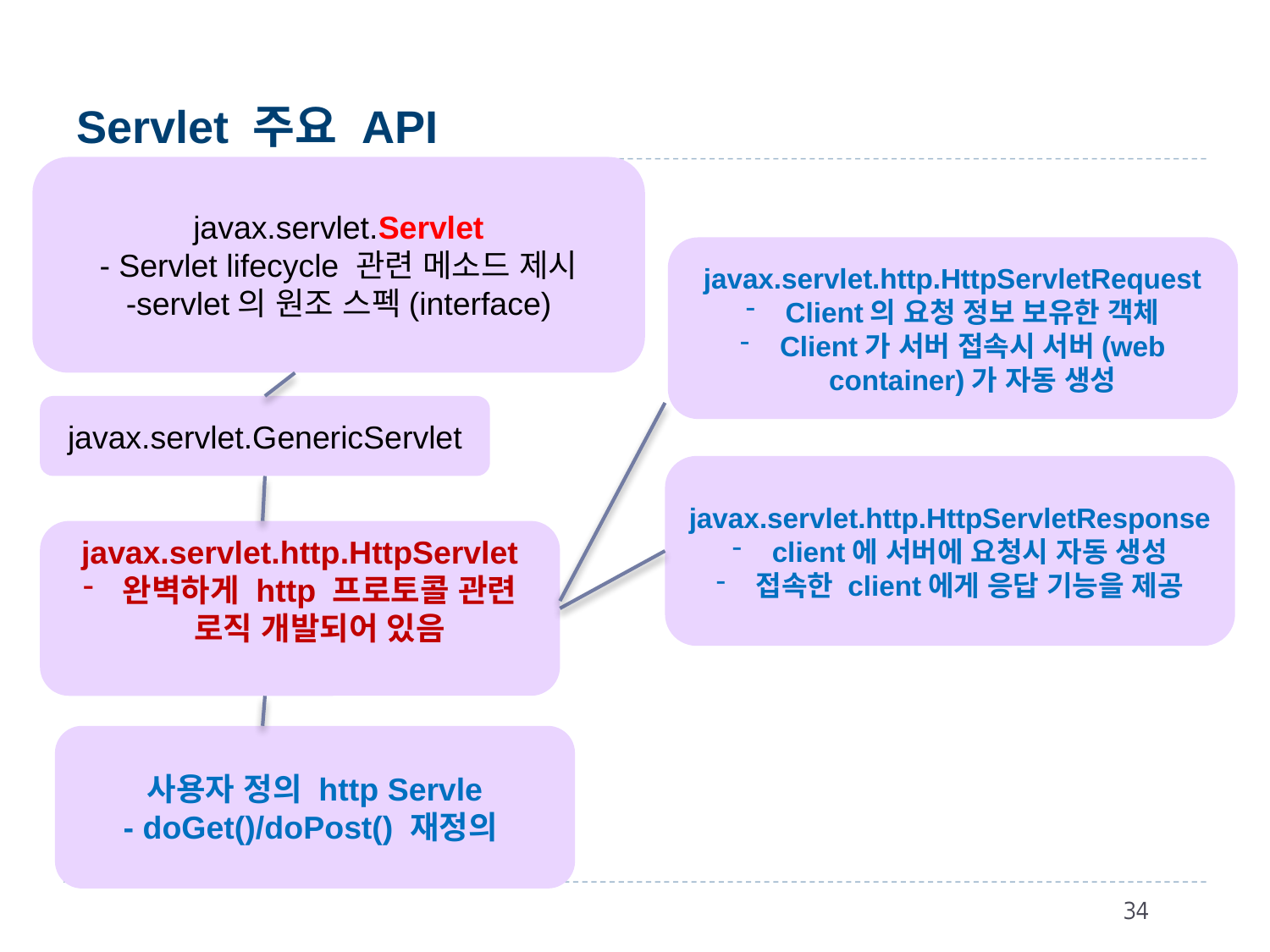

# Servlet 주요 API
javax.servlet.Servlet
- Servlet lifecycle 관련 메소드 제시
-servlet의 원조 스펙(interface)
javax.servlet.http.HttpServletRequest
Client의 요청 정보 보유한 객체
Client가 서버 접속시 서버(web container)가 자동 생성
javax.servlet.GenericServlet
javax.servlet.http.HttpServletResponse
client에 서버에 요청시 자동 생성
접속한 client에게 응답 기능을 제공
javax.servlet.http.HttpServlet
완벽하게 http 프로토콜 관련 로직 개발되어 있음

사용자 정의 http Servle
- doGet()/doPost() 재정의
34